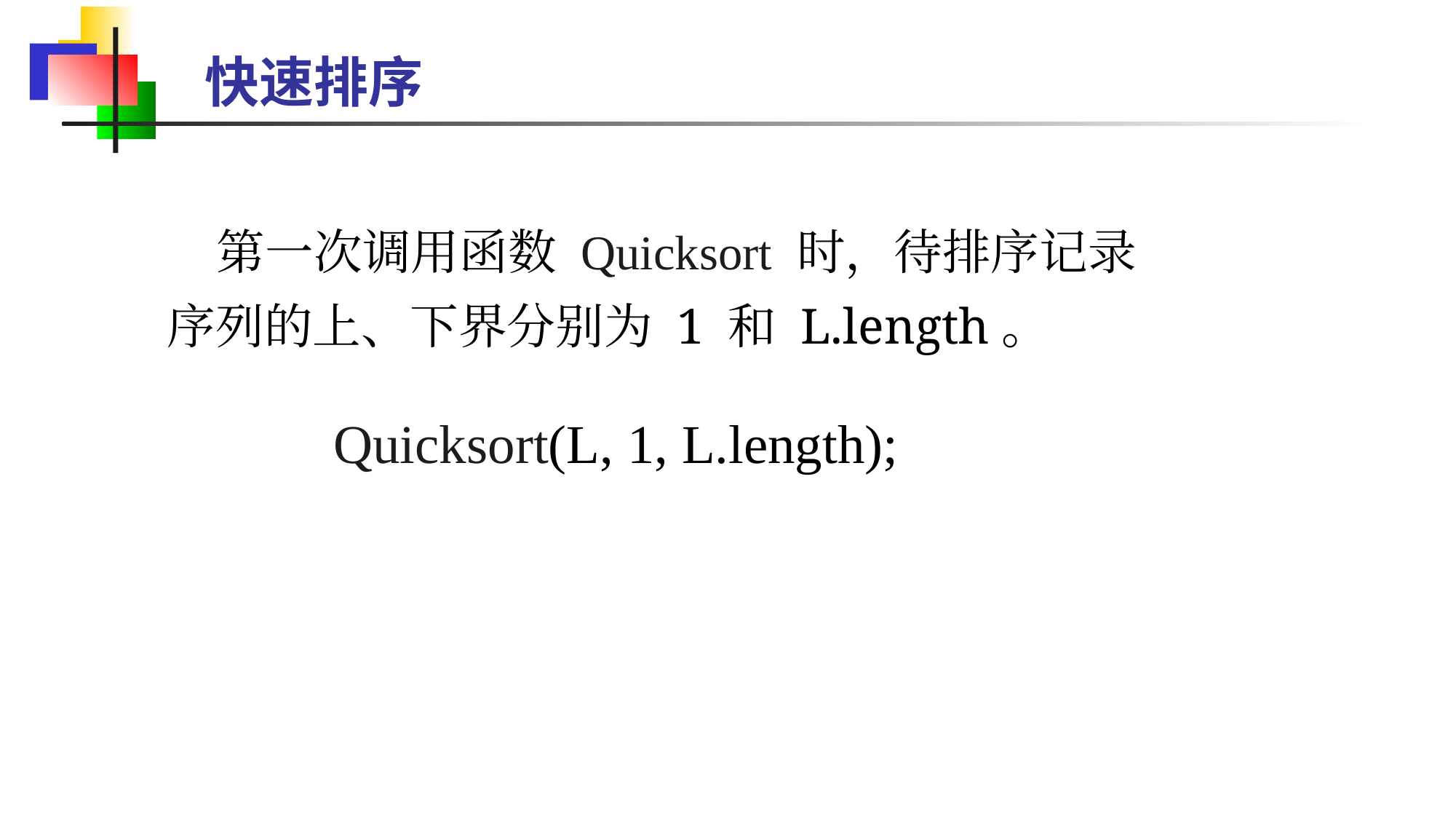

快速排序
   第一次调用函数 Quicksort 时，待排序记录序列的上、下界分别为 1 和 L.length。
Quicksort(L, 1, L.length);